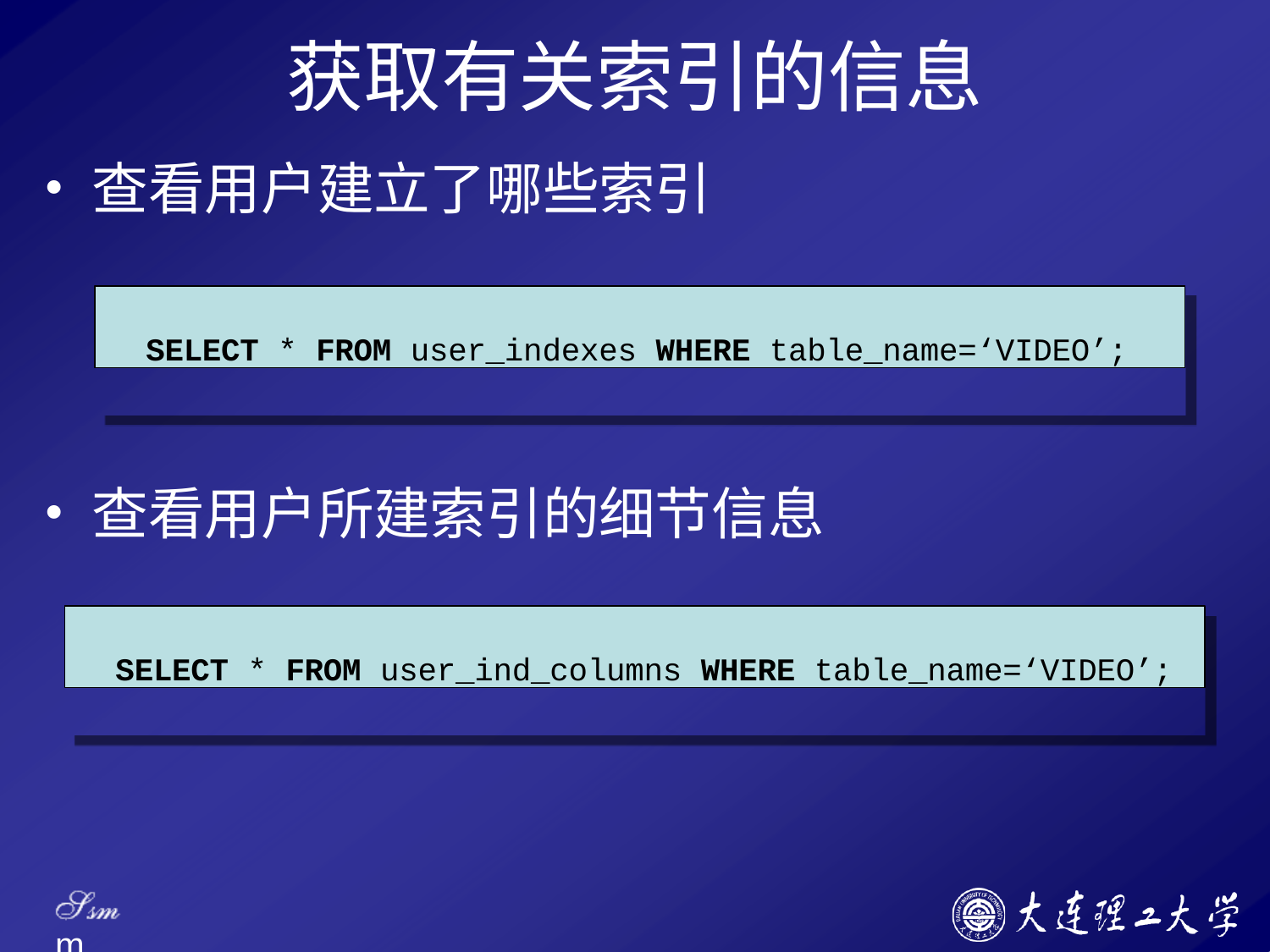

# 获取有关索引的信息
查看用户建立了哪些索引

SELECT * FROM user_indexes WHERE table_name=‘VIDEO’;

查看用户所建索引的细节信息

SELECT * FROM user_ind_columns WHERE table_name=‘VIDEO’;

Ssm